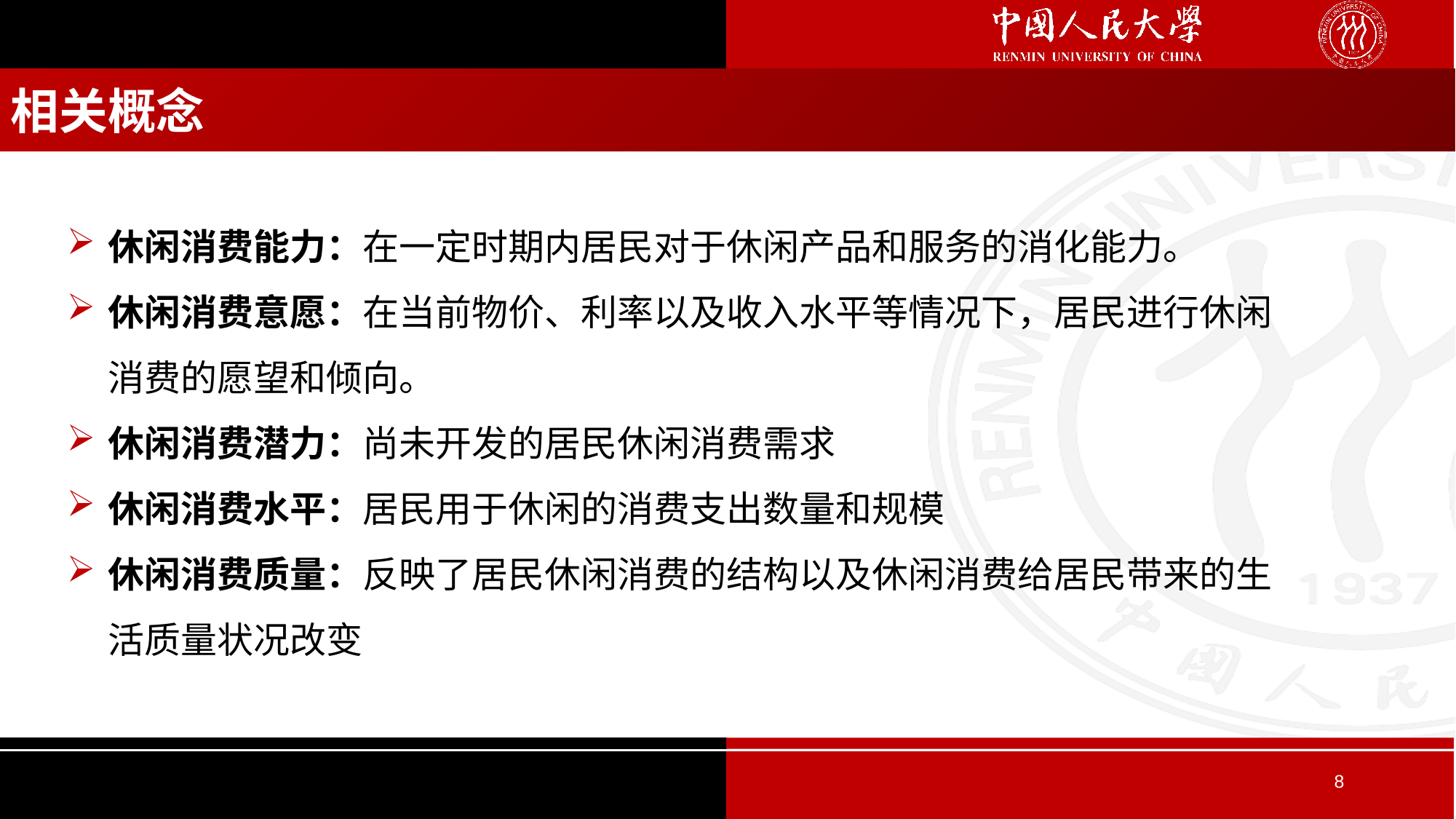

相关概念
休闲消费能力：在一定时期内居民对于休闲产品和服务的消化能力。
休闲消费意愿：在当前物价、利率以及收入水平等情况下，居民进行休闲消费的愿望和倾向。
休闲消费潜力：尚未开发的居民休闲消费需求
休闲消费水平：居民用于休闲的消费支出数量和规模
休闲消费质量：反映了居民休闲消费的结构以及休闲消费给居民带来的生活质量状况改变

8